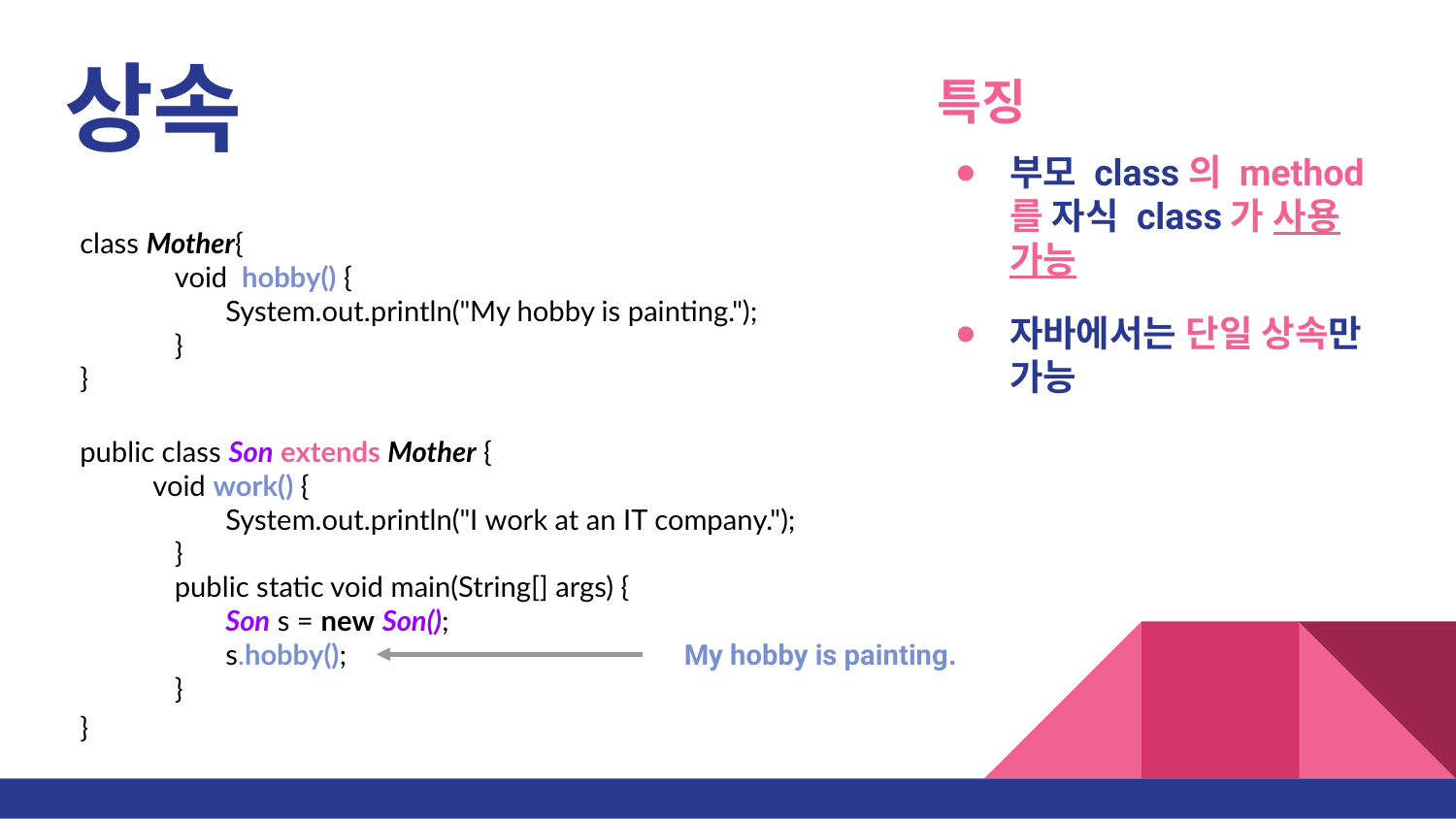

# 상속
특징
부모 class의 method를 자식 class가 사용 가능
자바에서는 단일 상속만 가능
class Mother{
             void  hobby() {
	System.out.println("My hobby is painting.");
             }
}

public class Son extends Mother {
void work() {
	System.out.println("I work at an IT company.");
             }
             public static void main(String[] args) {
	Son s = new Son();
	s.hobby();
             }
}
My hobby is painting.